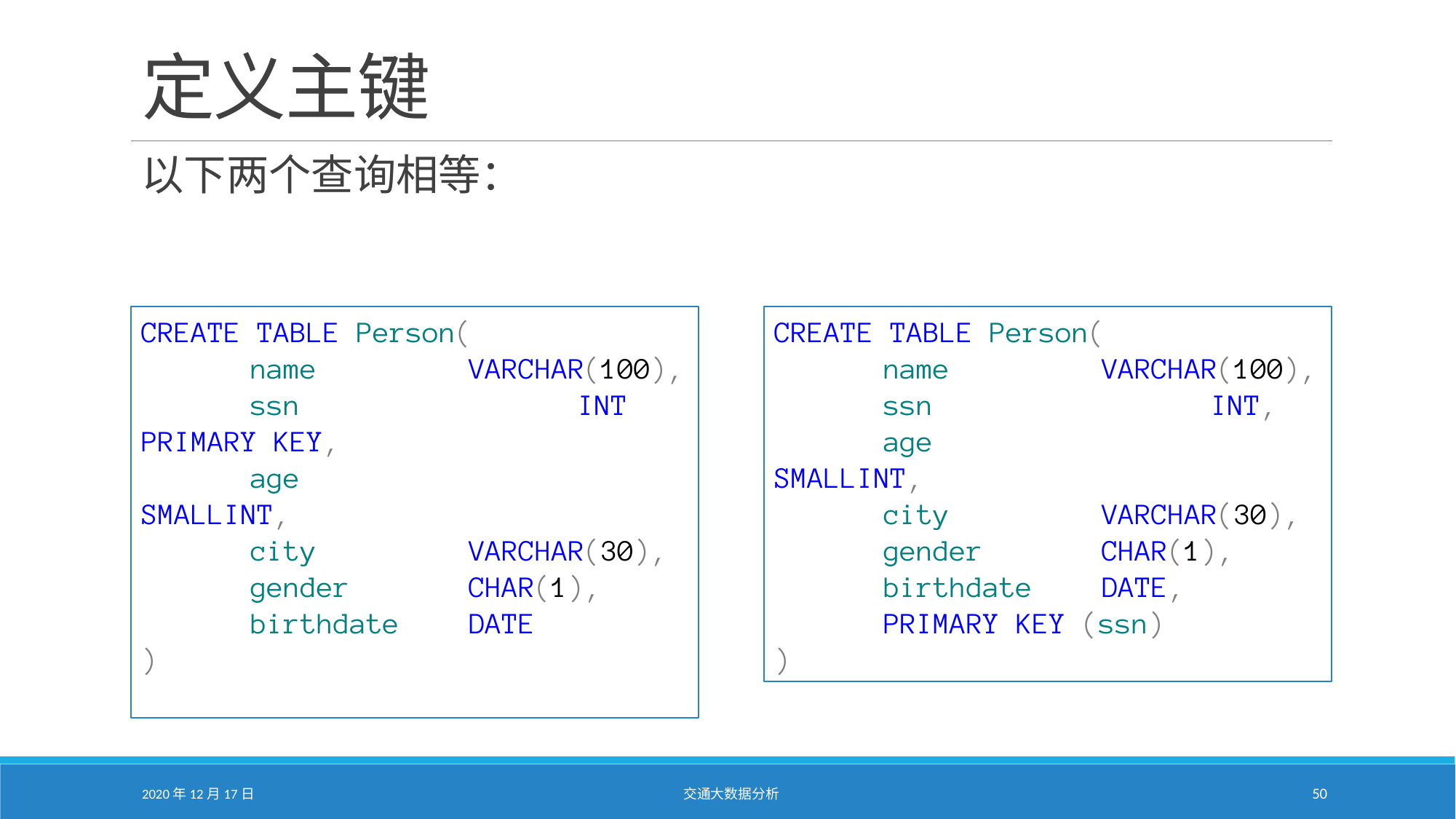

# 定义主键
以下两个查询相等：

CREATE TABLE Person(
	name		VARCHAR(100),
	ssn			INT PRIMARY KEY,
	age			SMALLINT,
	city		VARCHAR(30),
	gender		CHAR(1),
	birthdate	DATE
)

CREATE TABLE Person(
	name		VARCHAR(100),
	ssn			INT,
	age			SMALLINT,
	city		VARCHAR(30),
	gender		CHAR(1),
	birthdate	DATE,
	PRIMARY KEY (ssn)
)
2020年12月17日
交通大数据分析
50